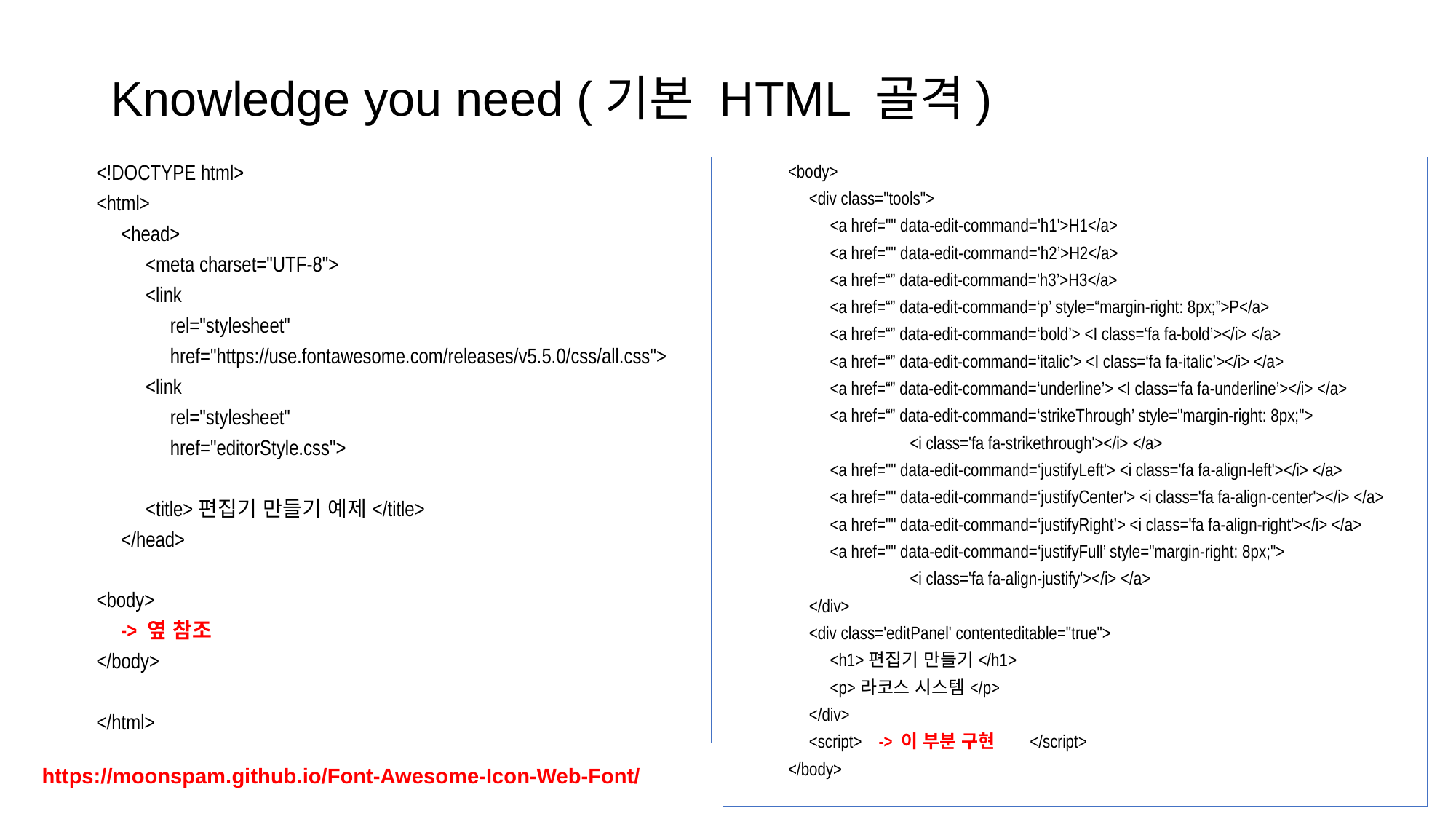

# Knowledge you need (기본 HTML 골격)
<!DOCTYPE html>
<html>
     <head>
          <meta charset="UTF-8">
          <link
               rel="stylesheet"
               href="https://use.fontawesome.com/releases/v5.5.0/css/all.css">
          <link
               rel="stylesheet"
               href="editorStyle.css">

          <title>편집기 만들기 예제</title>
     </head>

<body>
     -> 옆 참조
</body>

</html>
<body>
     <div class="tools">
          <a href="" data-edit-command='h1'>H1</a>
          <a href="" data-edit-command='h2’>H2</a>
          <a href=“” data-edit-command='h3’>H3</a>
          <a href=“” data-edit-command=‘p’ style=“margin-right: 8px;”>P</a>
          <a href=“” data-edit-command=‘bold’> <I class=‘fa fa-bold’></i> </a>
          <a href=“” data-edit-command=‘italic’> <I class=‘fa fa-italic’></i> </a>
          <a href=“” data-edit-command=‘underline’> <I class=‘fa fa-underline’></i> </a>
          <a href=“” data-edit-command=‘strikeThrough’ style="margin-right: 8px;">
   	   <i class='fa fa-strikethrough'></i> </a>
          <a href="" data-edit-command=‘justifyLeft'> <i class='fa fa-align-left'></i> </a>
          <a href="" data-edit-command=‘justifyCenter'> <i class='fa fa-align-center'></i> </a>
          <a href="" data-edit-command=‘justifyRight’> <i class='fa fa-align-right'></i> </a>
          <a href="" data-edit-command=‘justifyFull’ style="margin-right: 8px;">
	   <i class='fa fa-align-justify'></i> </a>
     </div>
     <div class='editPanel' contenteditable="true">
          <h1>편집기 만들기</h1>
          <p>라코스 시스템</p>
     </div>
     <script>    -> 이 부분 구현      </script>
</body>
https://moonspam.github.io/Font-Awesome-Icon-Web-Font/